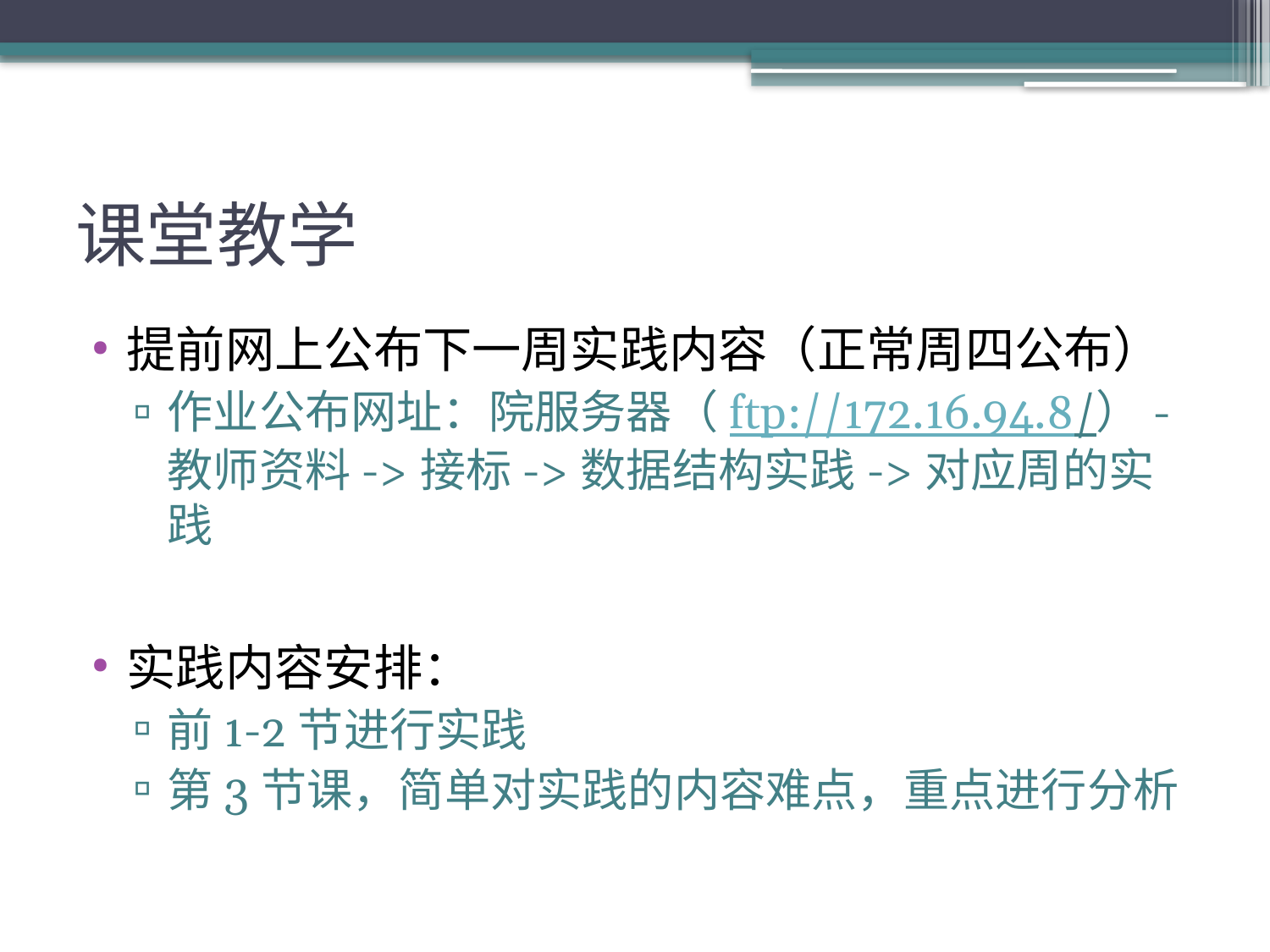

# 课堂教学
提前网上公布下一周实践内容（正常周四公布）
作业公布网址：院服务器（ftp://172.16.94.8/）-教师资料->接标->数据结构实践->对应周的实践

实践内容安排：
前1-2节进行实践
第3节课，简单对实践的内容难点，重点进行分析